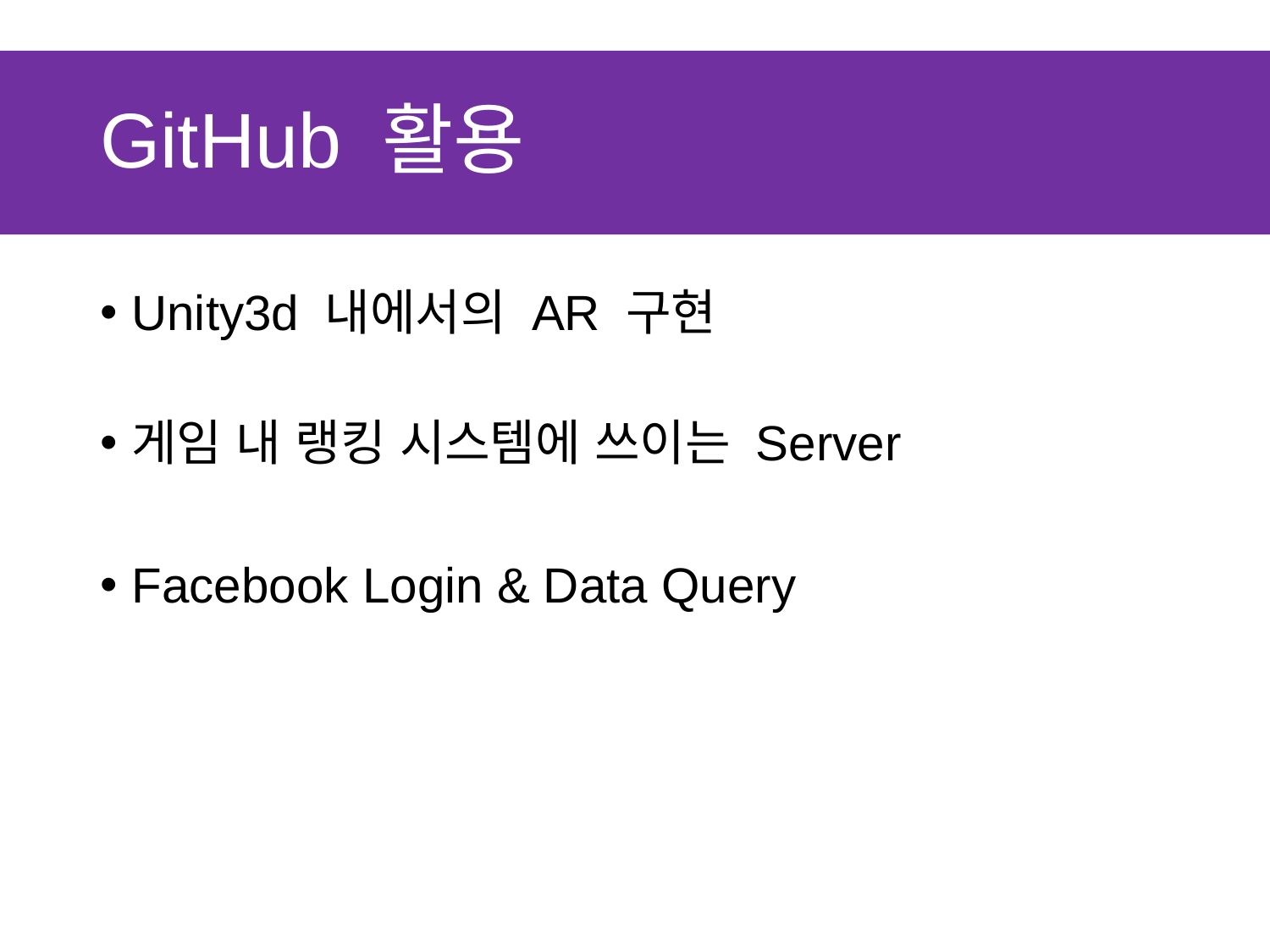

# GitHub 활용
Unity3d 내에서의 AR 구현
게임 내 랭킹 시스템에 쓰이는 Server

Facebook Login & Data Query